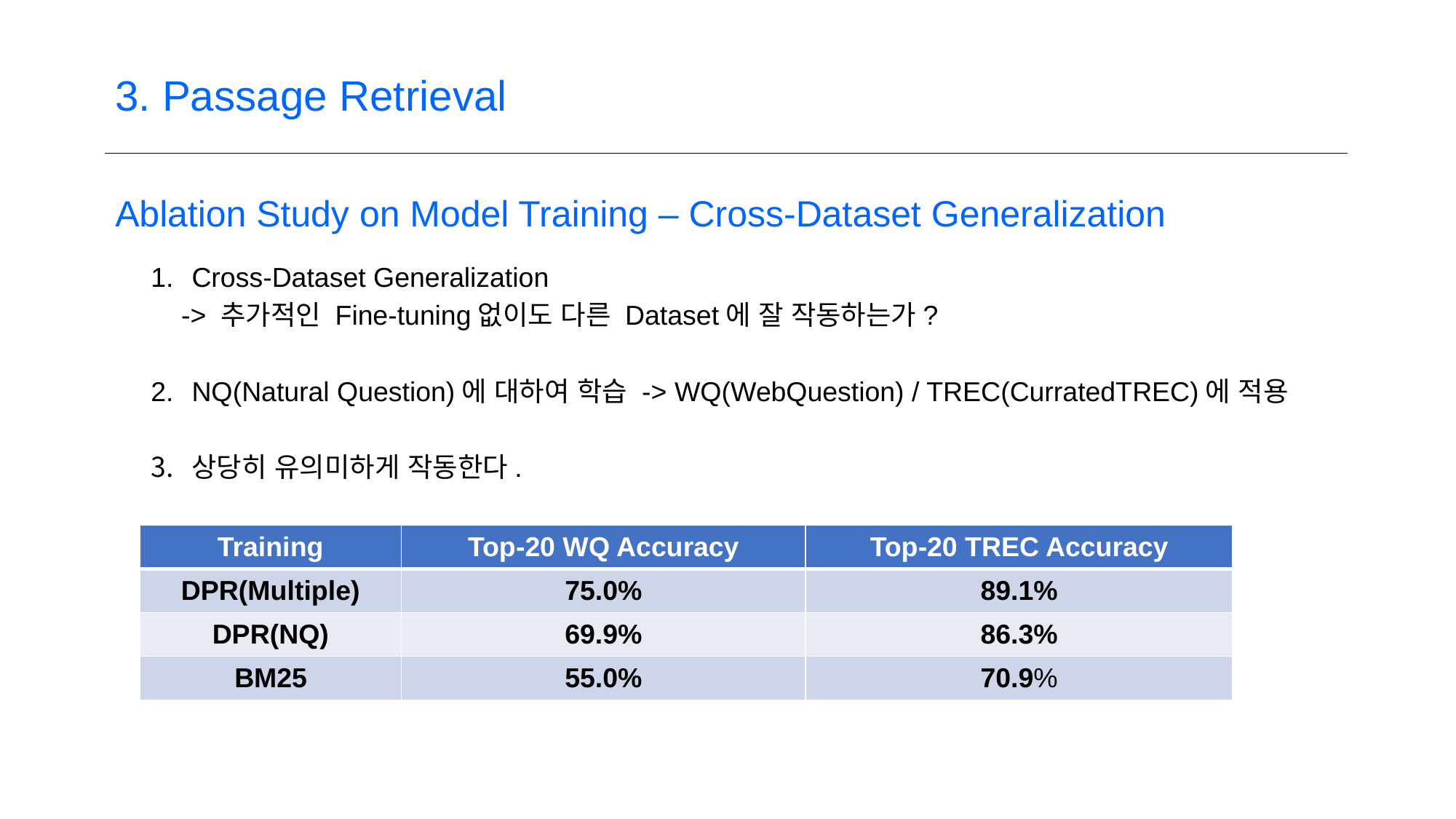

3. Passage Retrieval
Ablation Study on Model Training – Cross-Dataset Generalization
Cross-Dataset Generalization
    -> 추가적인 Fine-tuning없이도 다른 Dataset에 잘 작동하는가?

NQ(Natural Question)에 대하여 학습 -> WQ(WebQuestion) / TREC(CurratedTREC)에 적용

상당히 유의미하게 작동한다.

| Training | Top-20 WQ Accuracy | Top-20 TREC Accuracy |
| --- | --- | --- |
| DPR(Multiple) | 75.0% | 89.1% |
| DPR(NQ) | 69.9% | 86.3% |
| BM25 | 55.0% | 70.9% |